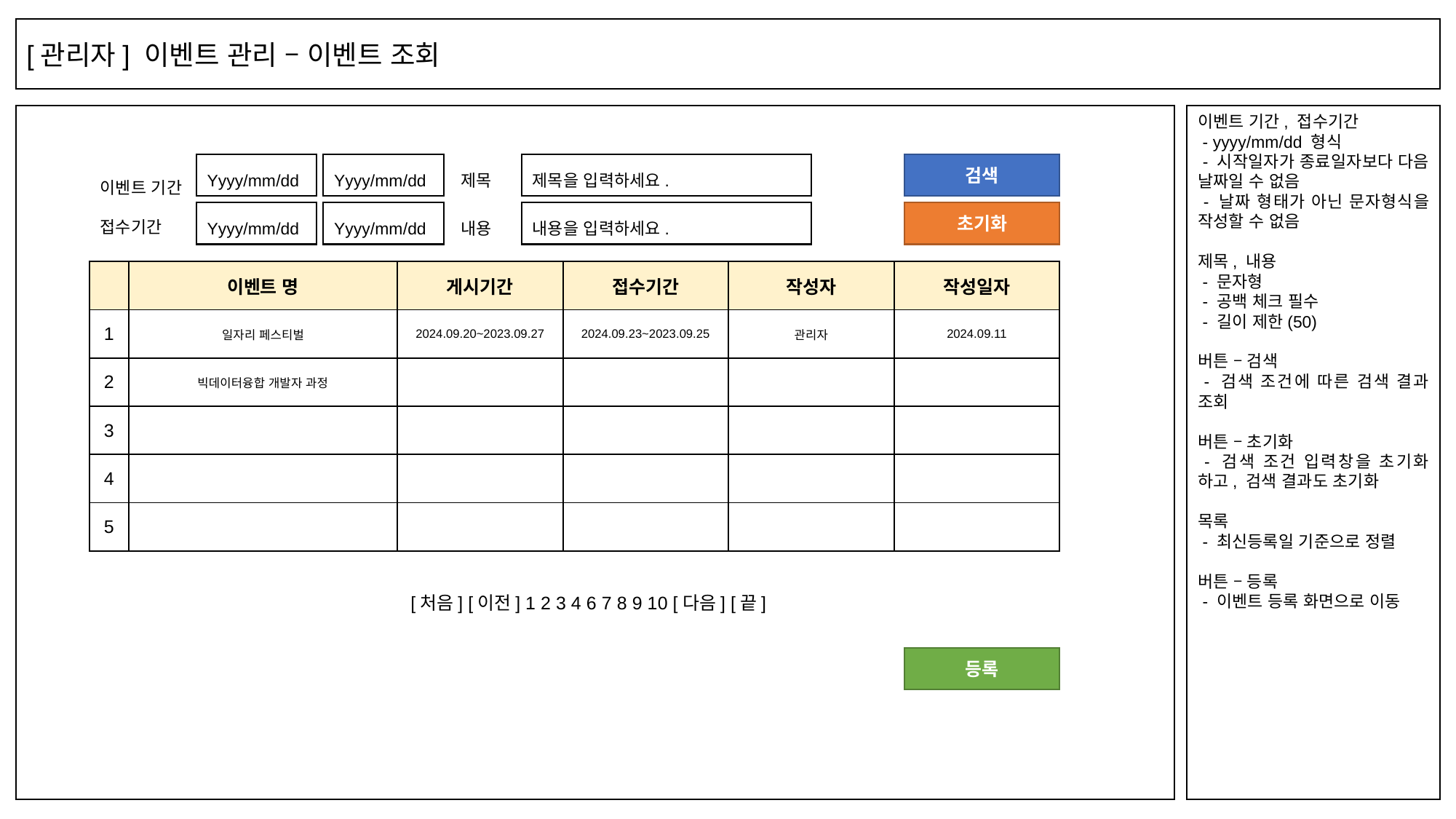

[관리자] 이벤트 관리 – 이벤트 조회

이벤트 기간, 접수기간
 - yyyy/mm/dd 형식
 - 시작일자가 종료일자보다 다음 날짜일 수 없음
 - 날짜 형태가 아닌 문자형식을 작성할 수 없음

제목, 내용
 - 문자형
 - 공백 체크 필수
 - 길이 제한(50)

버튼 – 검색
 - 검색 조건에 따른 검색 결과 조회

버튼 – 초기화
 - 검색 조건 입력창을 초기화 하고, 검색 결과도 초기화

목록
 - 최신등록일 기준으로 정렬

버튼 – 등록
 - 이벤트 등록 화면으로 이동
이벤트 기간
접수기간
검색
Yyyy/mm/dd
Yyyy/mm/dd
제목
제목을 입력하세요.
Yyyy/mm/dd
Yyyy/mm/dd
내용
내용을 입력하세요.
초기화
|  | 이벤트 명 | 게시기간 | 접수기간 | 작성자 | 작성일자 |
| --- | --- | --- | --- | --- | --- |
| 1 | 일자리 페스티벌 | 2024.09.20~2023.09.27 | 2024.09.23~2023.09.25 | 관리자 | 2024.09.11 |
| 2 | 빅데이터융합 개발자 과정 |  |  |  |  |
| 3 |  |  |  |  |  |
| 4 |  |  |  |  |  |
| 5 |  |  |  |  |  |
[처음] [이전] 1 2 3 4 6 7 8 9 10 [다음] [끝]
등록